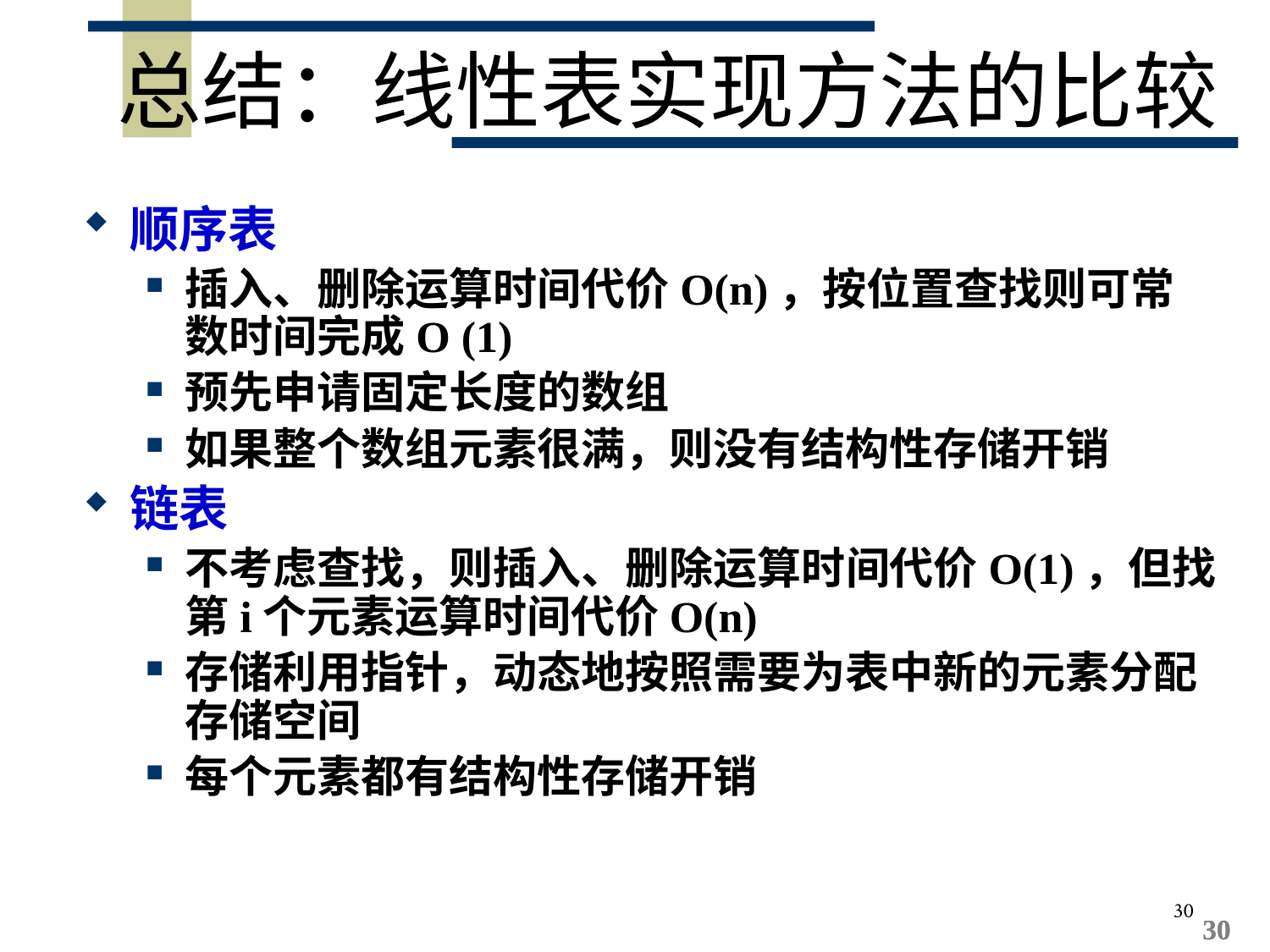

总结：线性表实现方法的比较
顺序表
插入、删除运算时间代价O(n)，按位置查找则可常数时间完成O (1)
预先申请固定长度的数组
如果整个数组元素很满，则没有结构性存储开销
链表
不考虑查找，则插入、删除运算时间代价O(1)，但找第i个元素运算时间代价O(n)
存储利用指针，动态地按照需要为表中新的元素分配存储空间
每个元素都有结构性存储开销
30